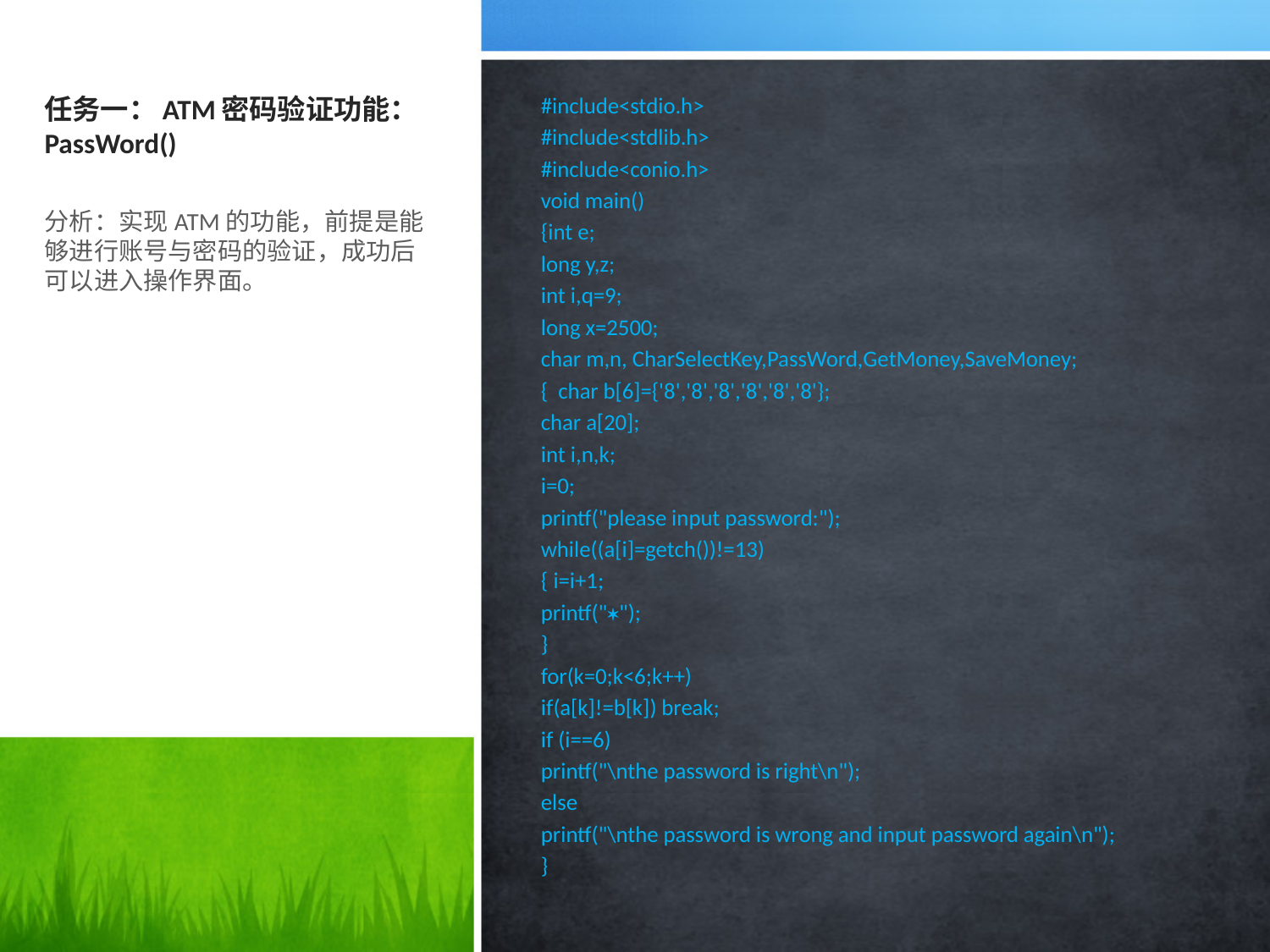

# 任务一：ATM密码验证功能：PassWord()
#include<stdio.h>
#include<stdlib.h>
#include<conio.h>
void main()
{int e;
long y,z;
int i,q=9;
long x=2500;
char m,n, CharSelectKey,PassWord,GetMoney,SaveMoney;
{  char b[6]={'8','8','8','8','8','8'};
char a[20];
int i,n,k;
i=0;
printf("please input password:");
while((a[i]=getch())!=13)
{ i=i+1;
printf("∗");
}
for(k=0;k<6;k++)
if(a[k]!=b[k]) break;
if (i==6)
printf("\nthe password is right\n");
else
printf("\nthe password is wrong and input password again\n");
}

分析：实现ATM的功能，前提是能够进行账号与密码的验证，成功后可以进入操作界面。